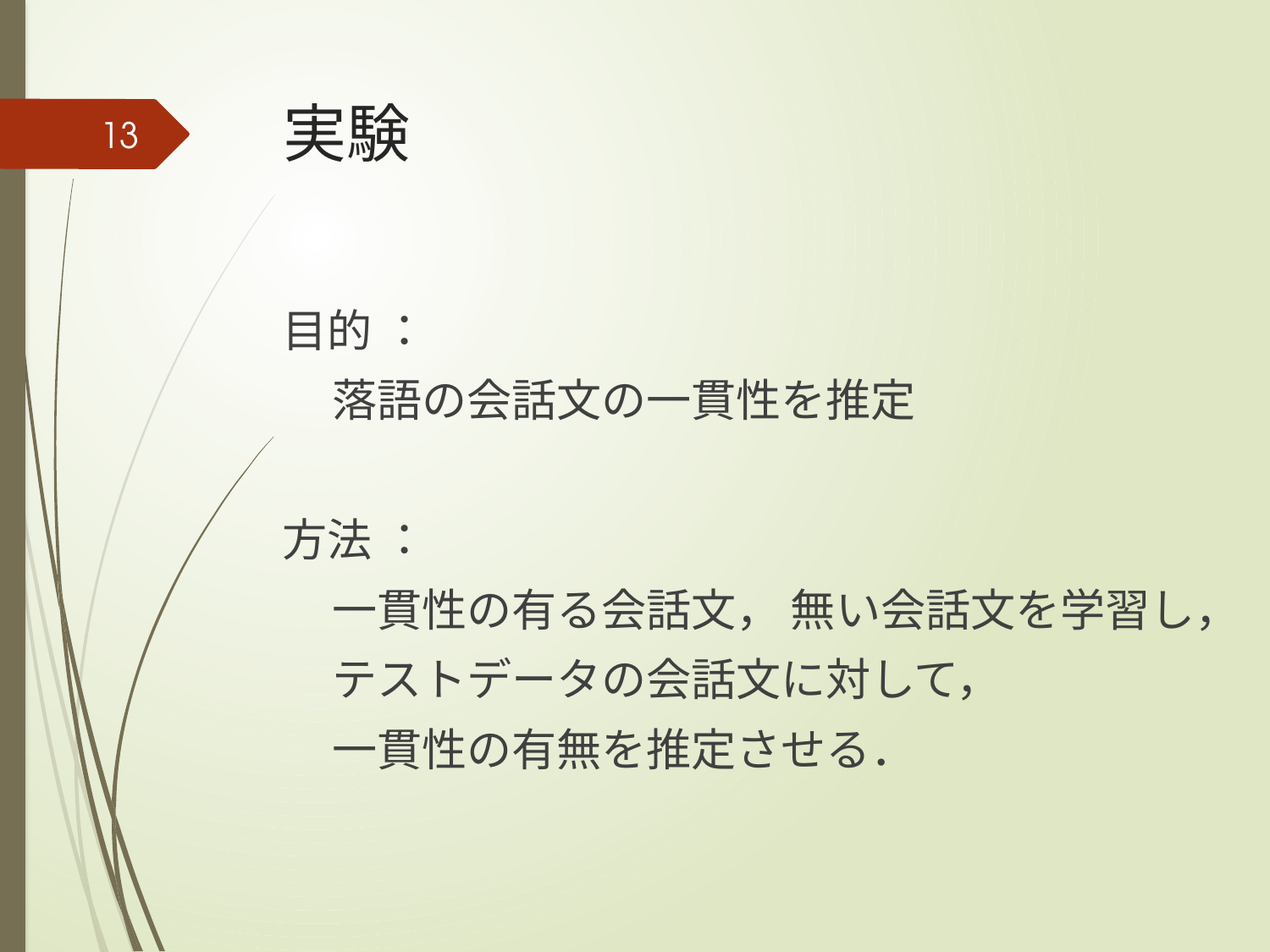

# 実験
13
目的 ：
    落語の会話文の一貫性を推定

方法 ：
    一貫性の有る会話文， 無い会話文を学習し，
    テストデータの会話文に対して，
    一貫性の有無を推定させる．